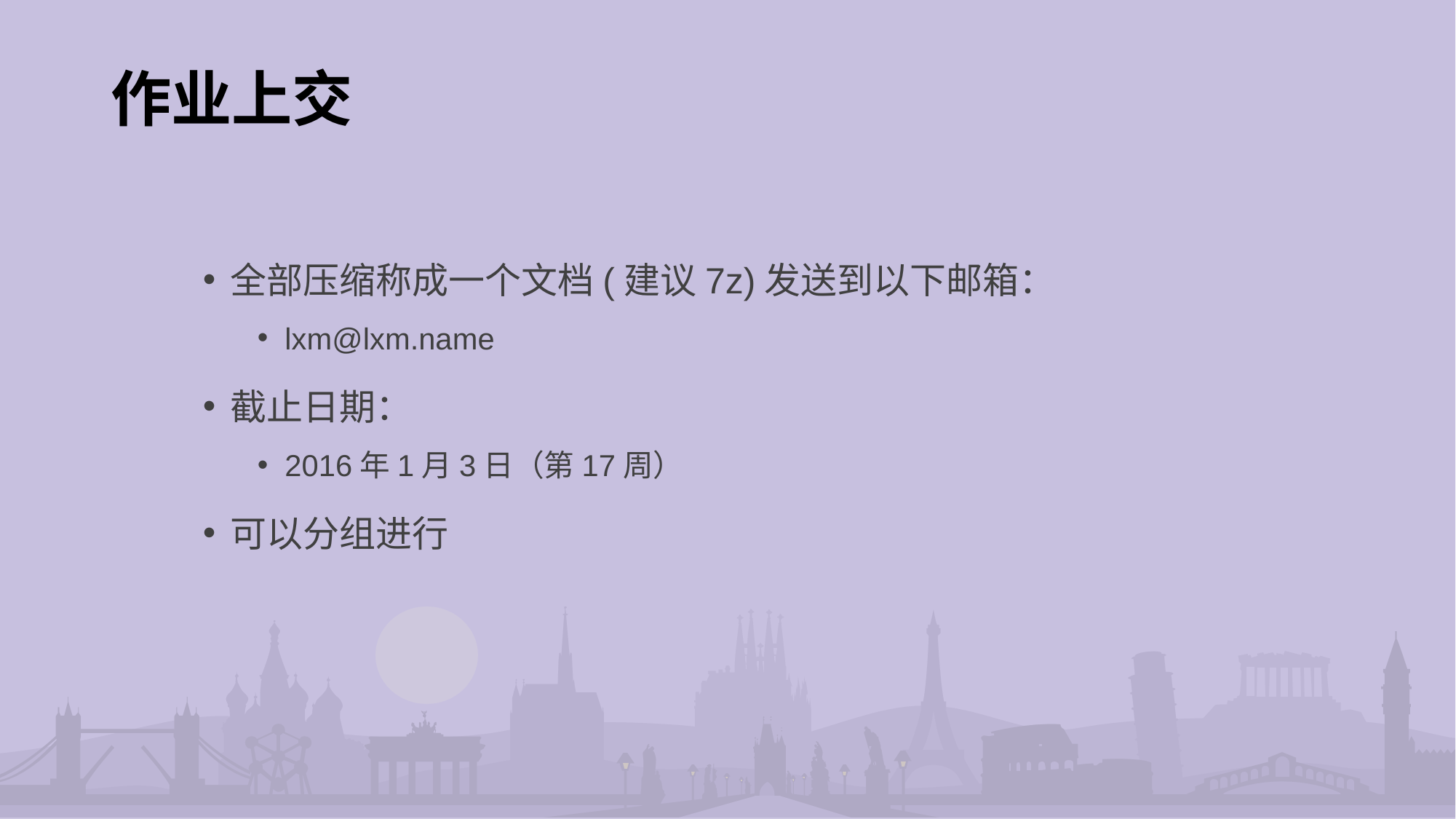

# 作业上交
全部压缩称成一个文档(建议7z)发送到以下邮箱：
lxm@lxm.name
截止日期：
2016年1月3日（第17周）
可以分组进行